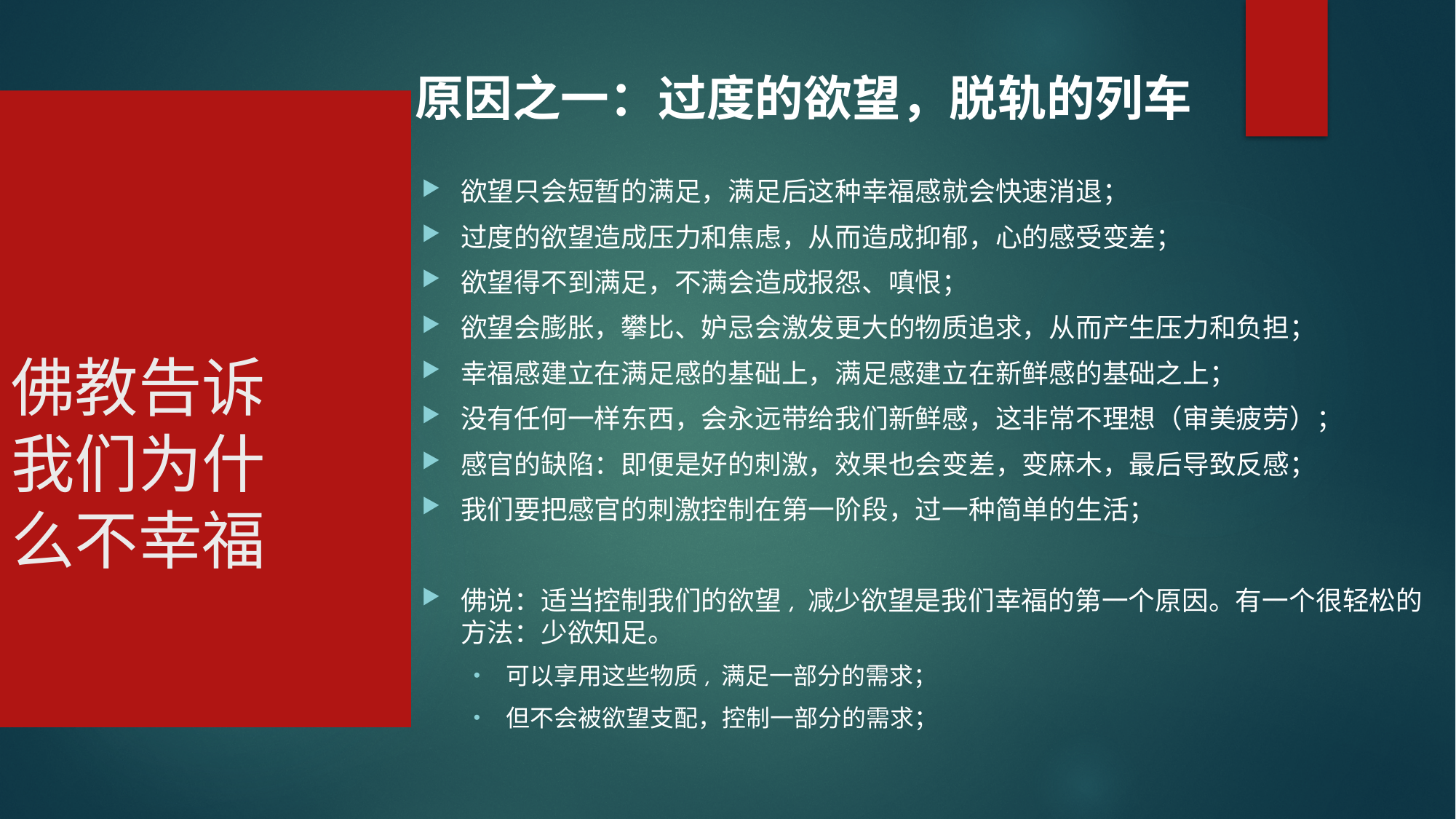

原因之一：过度的欲望，脱轨的列车
欲望只会短暂的满足，满足后这种幸福感就会快速消退；
过度的欲望造成压力和焦虑，从而造成抑郁，心的感受变差；
欲望得不到满足，不满会造成报怨、嗔恨；
欲望会膨胀，攀比、妒忌会激发更大的物质追求，从而产生压力和负担；
幸福感建立在满足感的基础上，满足感建立在新鲜感的基础之上；
没有任何一样东西，会永远带给我们新鲜感，这非常不理想（审美疲劳）；
感官的缺陷：即便是好的刺激，效果也会变差，变麻木，最后导致反感；
我们要把感官的刺激控制在第一阶段，过一种简单的生活；

佛说：适当控制我们的欲望, 减少欲望是我们幸福的第一个原因。有一个很轻松的方法：少欲知足。
可以享用这些物质, 满足一部分的需求；
但不会被欲望支配，控制一部分的需求；

# 佛教告诉我们为什么不幸福